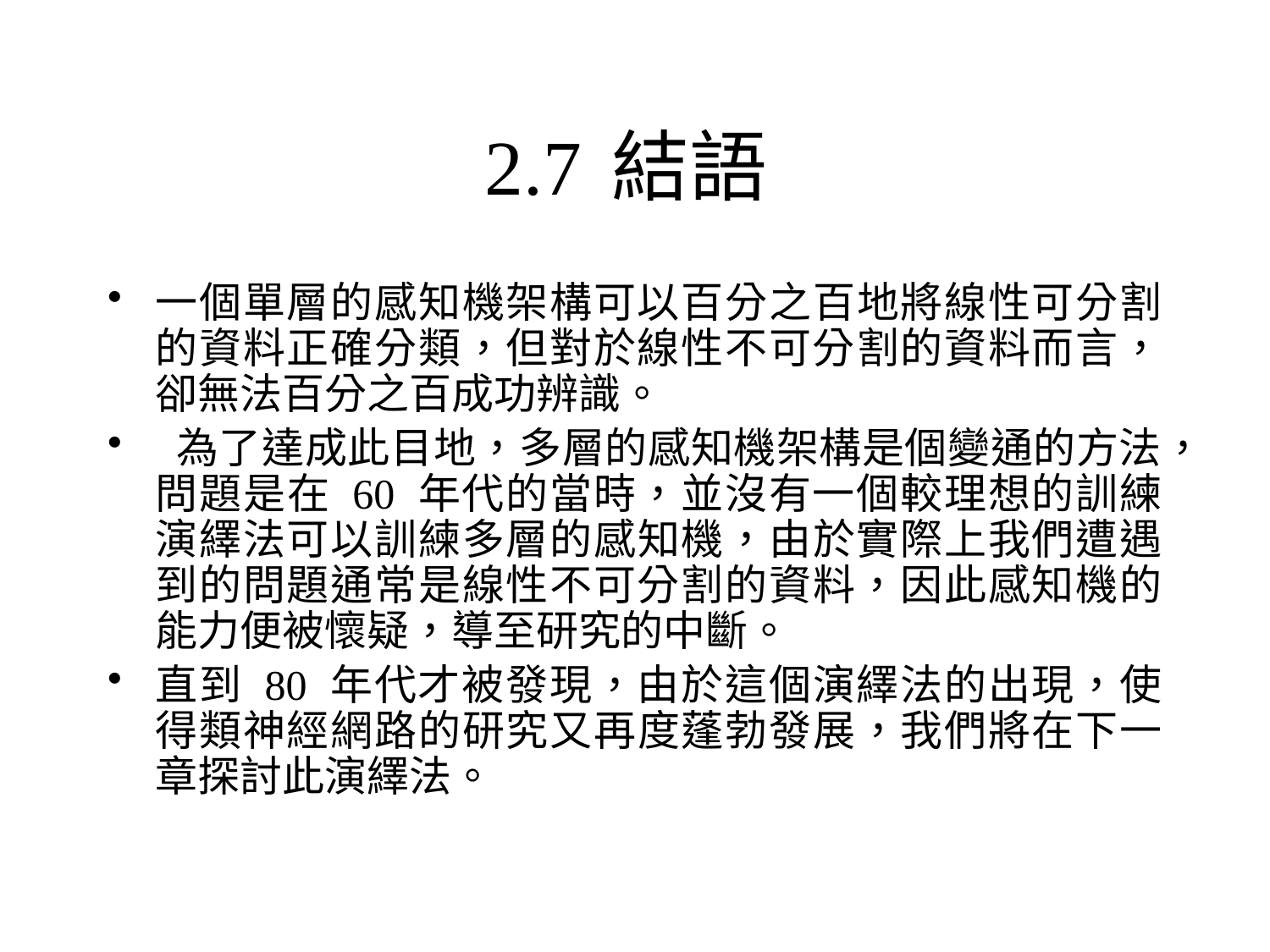

# 2.7	結語
一個單層的感知機架構可以百分之百地將線性可分割的資料正確分類，但對於線性不可分割的資料而言， 卻無法百分之百成功辨識。
 為了達成此目地，多層的感知機架構是個變通的方法，問題是在 60 年代的當時，並沒有一個較理想的訓練演繹法可以訓練多層的感知機，由於實際上我們遭遇到的問題通常是線性不可分割的資料，因此感知機的能力便被懷疑，導至研究的中斷。
直到 80 年代才被發現，由於這個演繹法的出現，使得類神經網路的研究又再度蓬勃發展，我們將在下一章探討此演繹法。